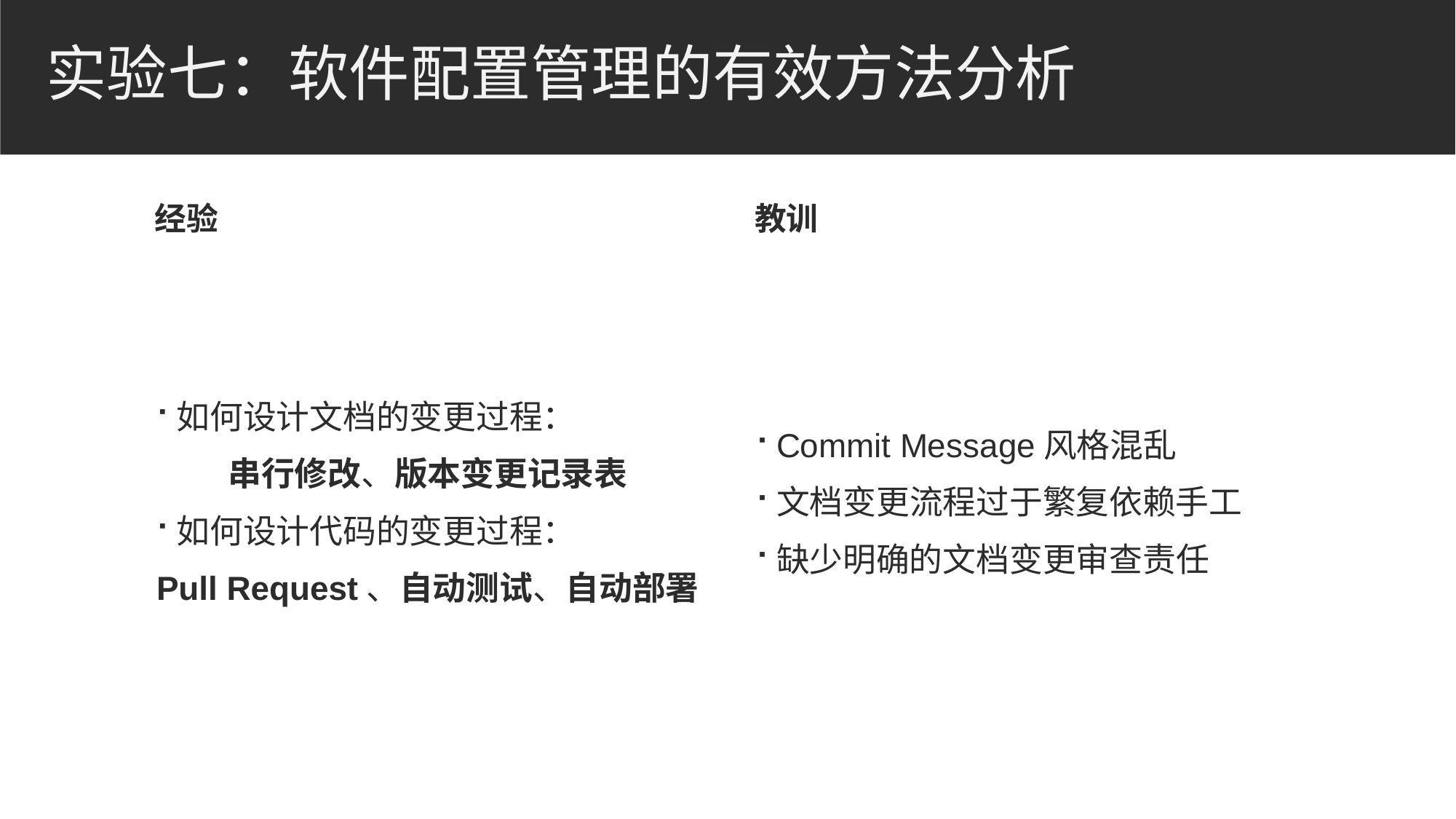

# 实验七：软件配置管理的有效方法分析
经验
教训
Commit Message风格混乱
文档变更流程过于繁复依赖手工
缺少明确的文档变更审查责任
如何设计文档的变更过程：
串行修改、版本变更记录表
如何设计代码的变更过程：
Pull Request、自动测试、自动部署